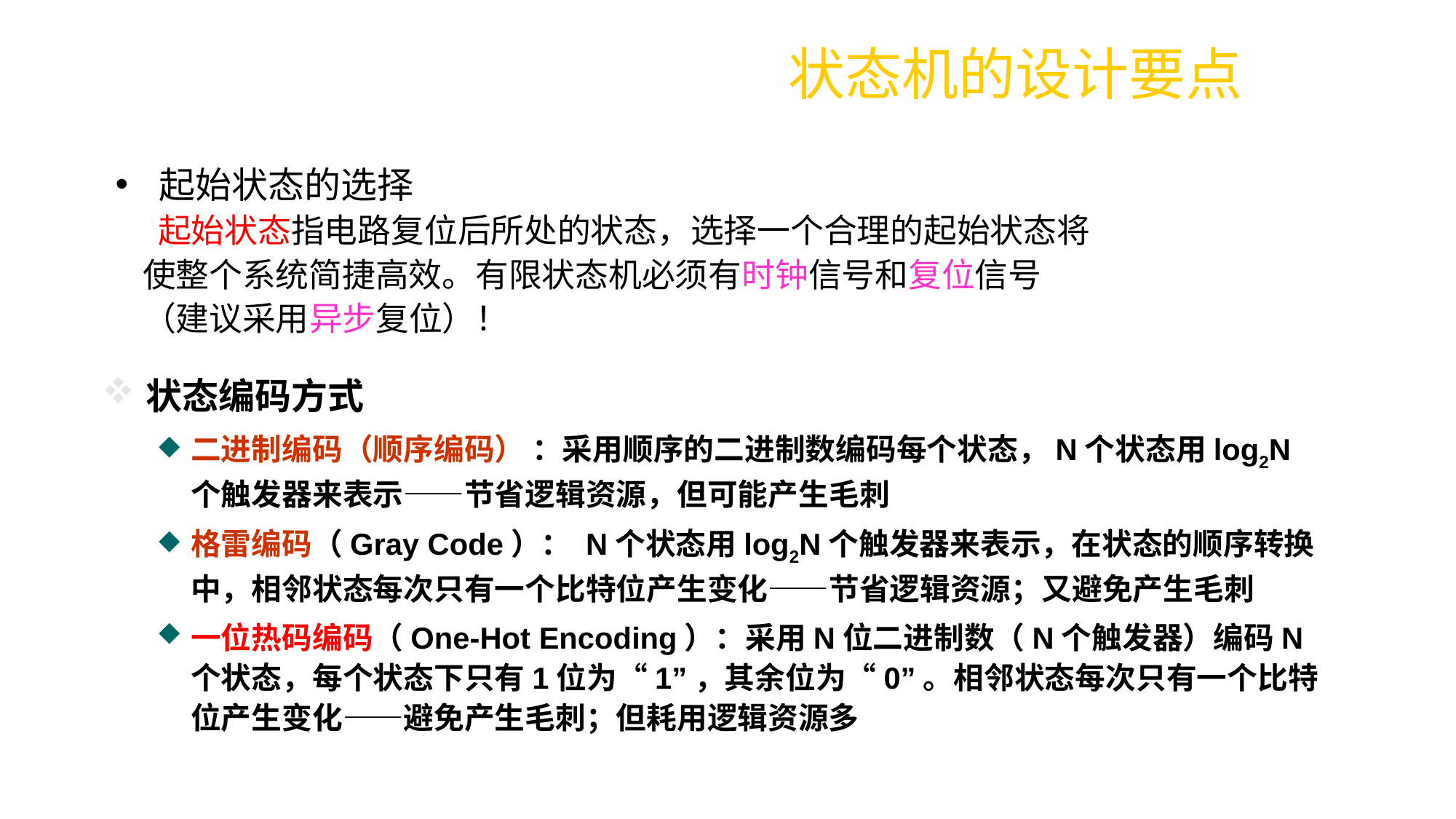

状态机的设计要点
起始状态的选择
	 起始状态指电路复位后所处的状态，选择一个合理的起始状态将使整个系统简捷高效。有限状态机必须有时钟信号和复位信号（建议采用异步复位）！
状态编码方式
二进制编码（顺序编码） ：采用顺序的二进制数编码每个状态，N个状态用log2N个触发器来表示——节省逻辑资源，但可能产生毛刺
格雷编码（Gray Code）： N个状态用log2N个触发器来表示，在状态的顺序转换中，相邻状态每次只有一个比特位产生变化——节省逻辑资源；又避免产生毛刺
一位热码编码（One-Hot Encoding）：采用N位二进制数（N个触发器）编码N个状态，每个状态下只有1位为“1”，其余位为“0”。相邻状态每次只有一个比特位产生变化——避免产生毛刺；但耗用逻辑资源多